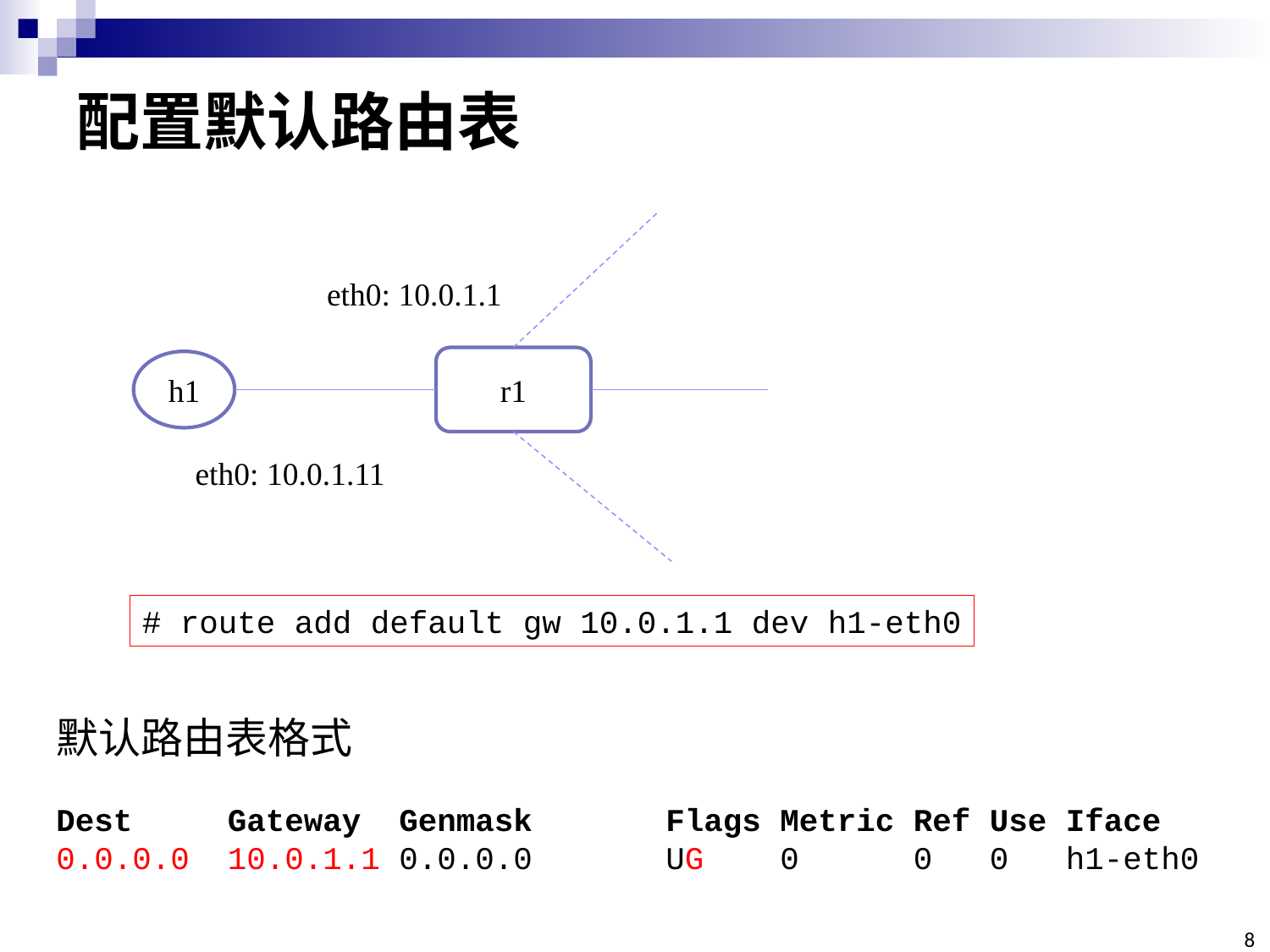

# 配置默认路由表
eth0: 10.0.1.1
r1
h1
eth0: 10.0.1.11
# route add default gw 10.0.1.1 dev h1-eth0
默认路由表格式

Dest     Gateway  Genmask       Flags Metric Ref Use Iface
0.0.0.0  10.0.1.1 0.0.0.0       UG    0      0   0   h1-eth0
8